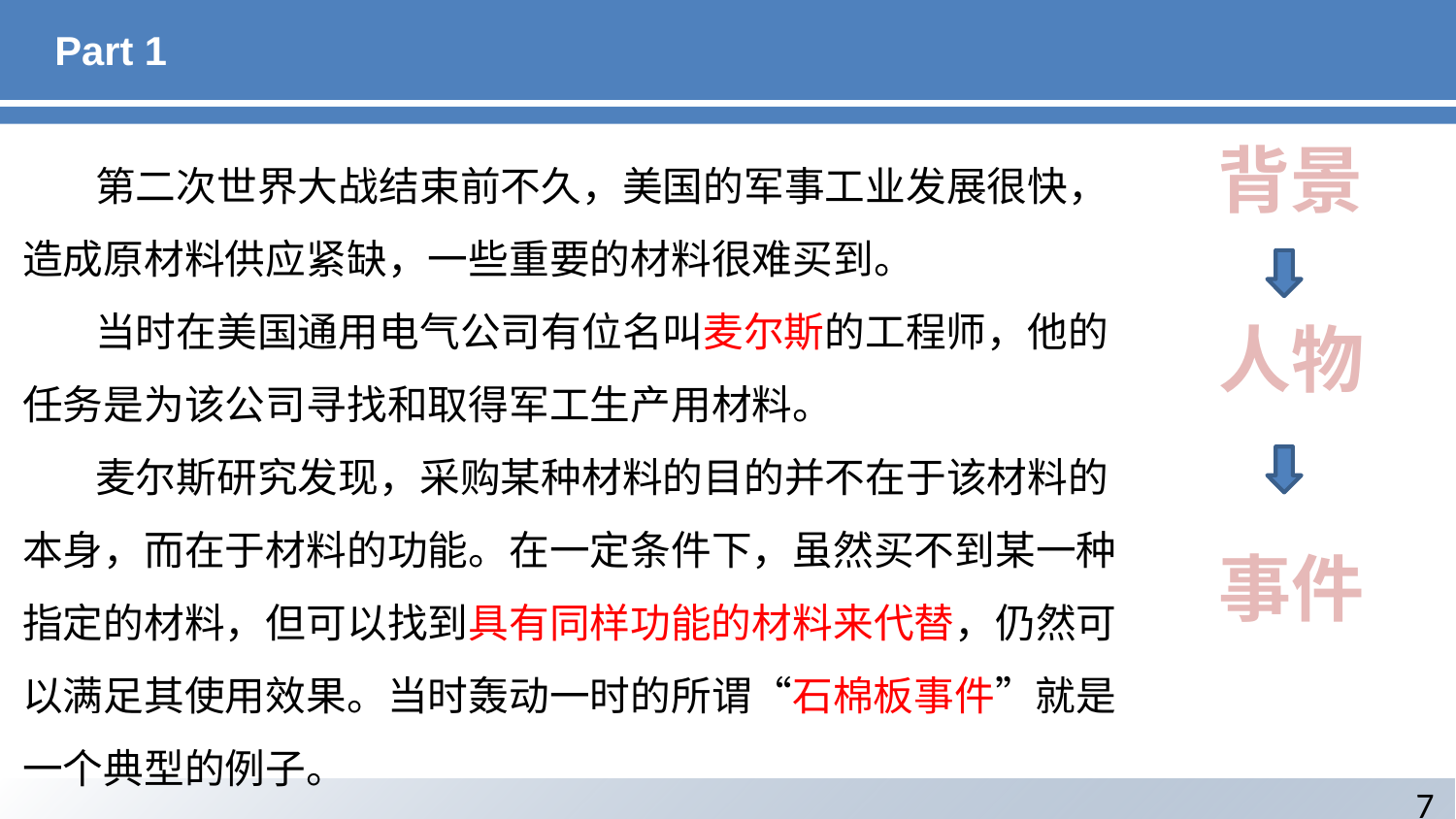

# Part 1

背景
第二次世界大战结束前不久，美国的军事工业发展很快，造成原材料供应紧缺，一些重要的材料很难买到。
当时在美国通用电气公司有位名叫麦尔斯的工程师，他的任务是为该公司寻找和取得军工生产用材料。
麦尔斯研究发现，采购某种材料的目的并不在于该材料的本身，而在于材料的功能。在一定条件下，虽然买不到某一种指定的材料，但可以找到具有同样功能的材料来代替，仍然可以满足其使用效果。当时轰动一时的所谓“石棉板事件”就是一个典型的例子。

人物

事件
7